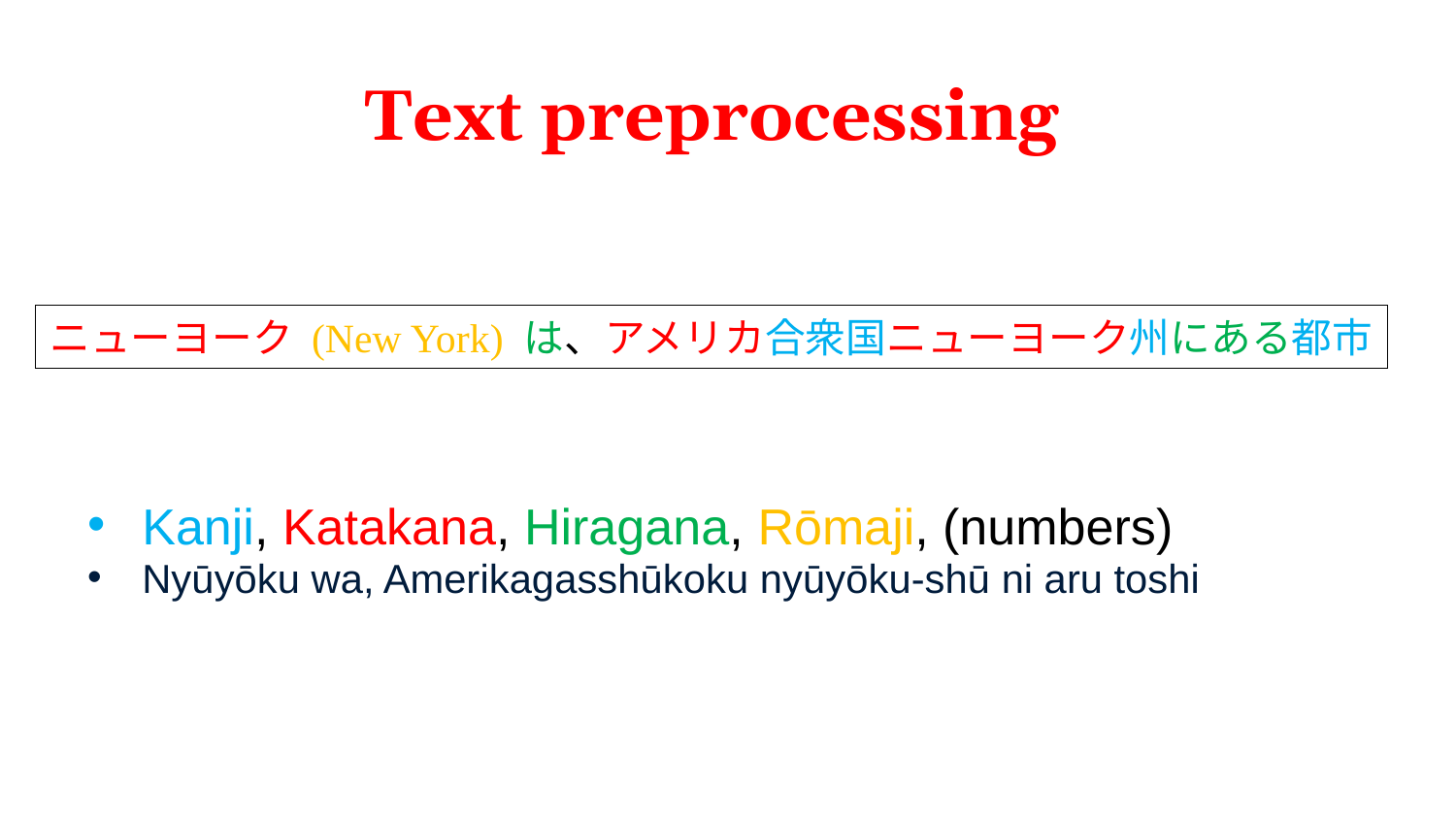

# Text preprocessing
ニューヨーク (New York) は、アメリカ合衆国ニューヨーク州にある都市
Kanji, Katakana, Hiragana, Rōmaji, (numbers)
Nyūyōku wa, Amerikagasshūkoku nyūyōku-shū ni aru toshi